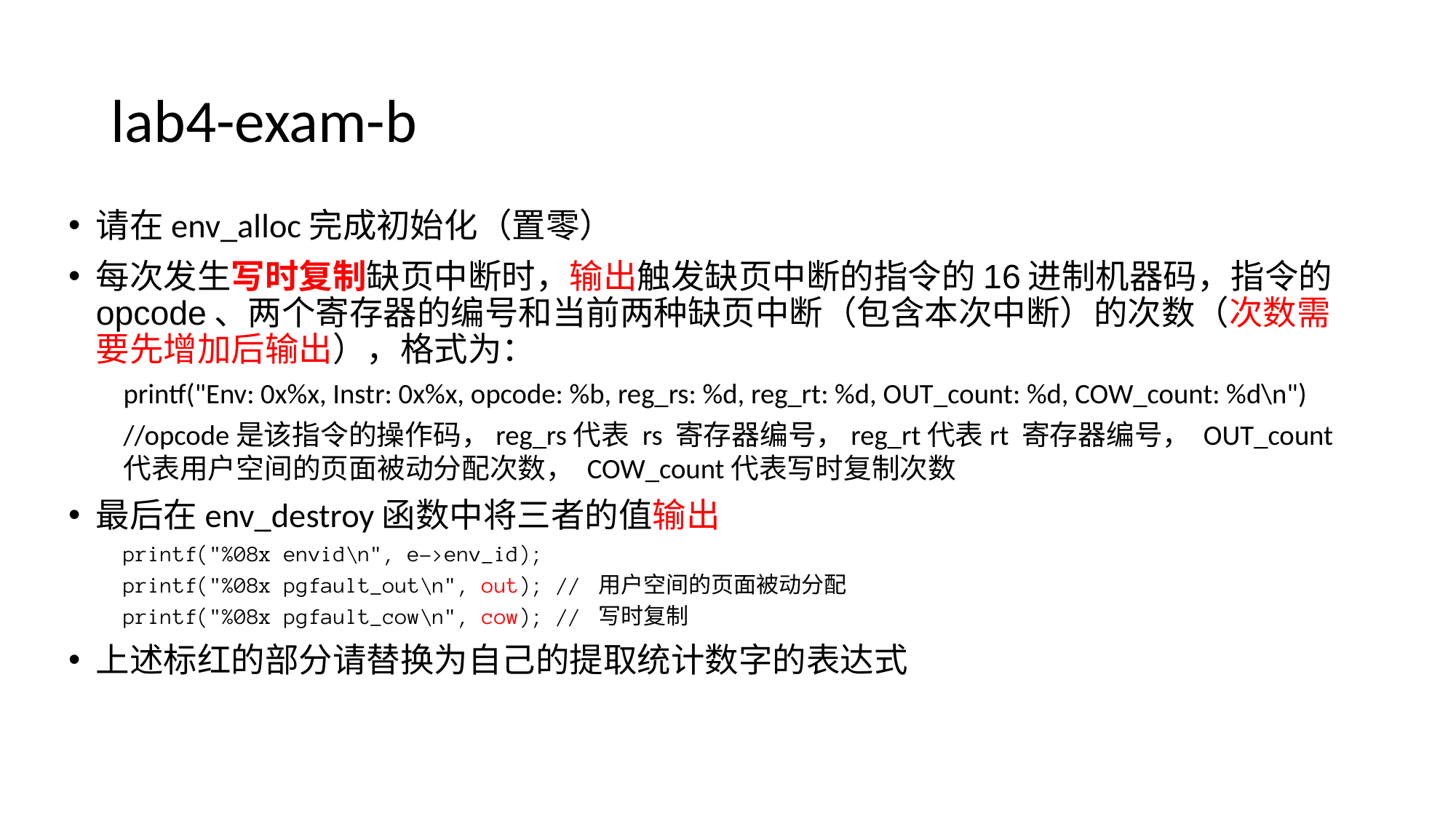

lab4-exam-b
请在env_alloc完成初始化（置零）
每次发生写时复制缺页中断时，输出触发缺页中断的指令的16进制机器码，指令的opcode、两个寄存器的编号和当前两种缺页中断（包含本次中断）的次数（次数需要先增加后输出），格式为：
printf("Env: 0x%x, Instr: 0x%x, opcode: %b, reg_rs: %d, reg_rt: %d, OUT_count: %d, COW_count: %d\n")
//opcode是该指令的操作码，reg_rs代表 rs 寄存器编号，reg_rt代表rt 寄存器编号， OUT_count代表用户空间的页面被动分配次数， COW_count代表写时复制次数
最后在env_destroy函数中将三者的值输出
printf("%08x envid\n", e->env_id);
printf("%08x pgfault_out\n", out); // 用户空间的页面被动分配
printf("%08x pgfault_cow\n", cow); // 写时复制
上述标红的部分请替换为自己的提取统计数字的表达式